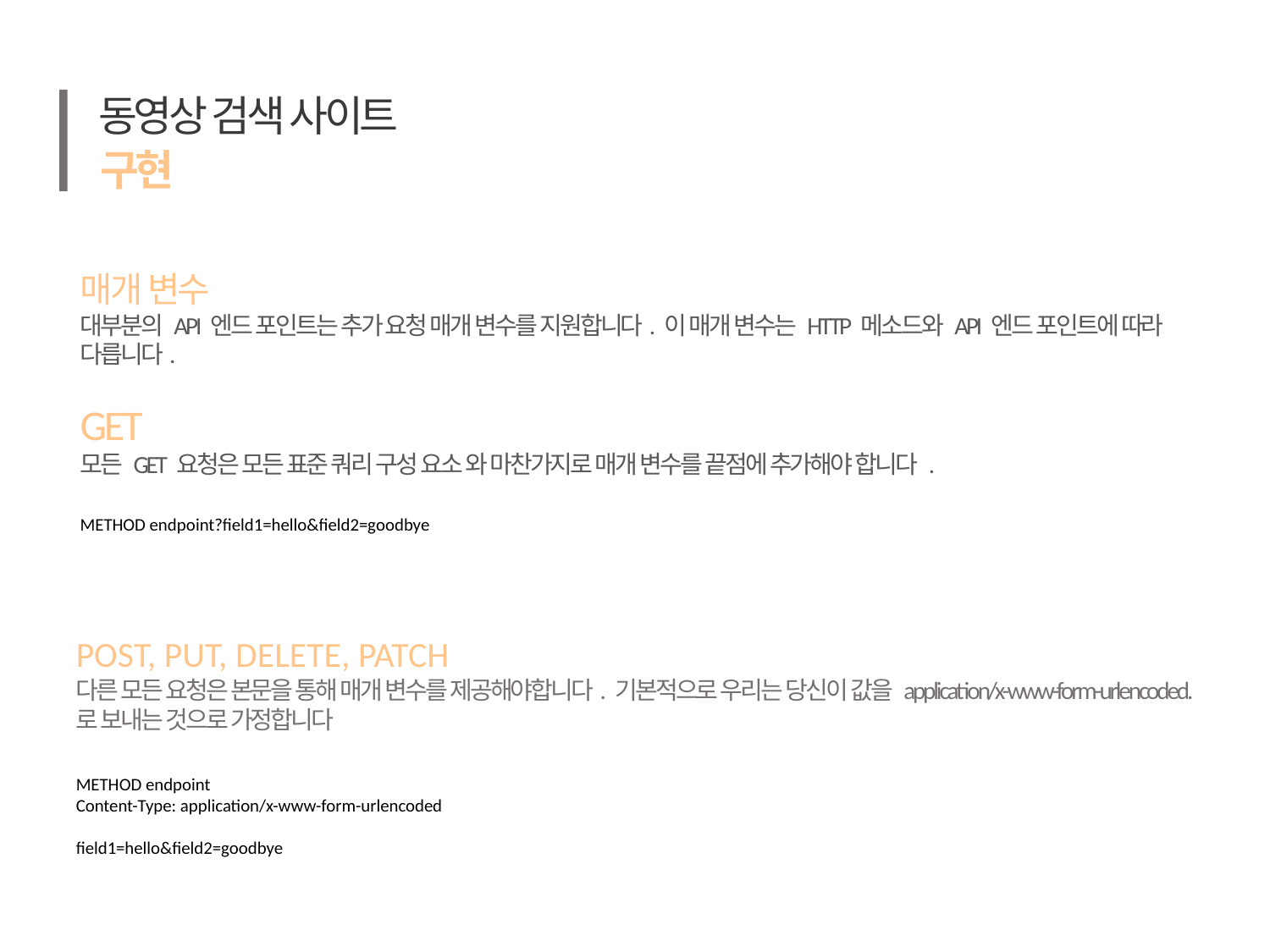

동영상 검색 사이트

구현
매개 변수
대부분의 API 엔드 포인트는 추가 요청 매개 변수를 지원합니다. 이 매개 변수는 HTTP 메소드와 API 엔드 포인트에 따라 다릅니다.

GET
모든 GET 요청은 모든 표준 쿼리 구성 요소 와 마찬가지로 매개 변수를 끝점에 추가해야 합니다 .
METHOD endpoint?field1=hello&field2=goodbye
POST, PUT, DELETE, PATCH
다른 모든 요청은 본문을 통해 매개 변수를 제공해야합니다. 기본적으로 우리는 당신이 값을 application/x-www-form-urlencoded.
로 보내는 것으로 가정합니다
METHOD endpoint
Content-Type: application/x-www-form-urlencoded

field1=hello&field2=goodbye